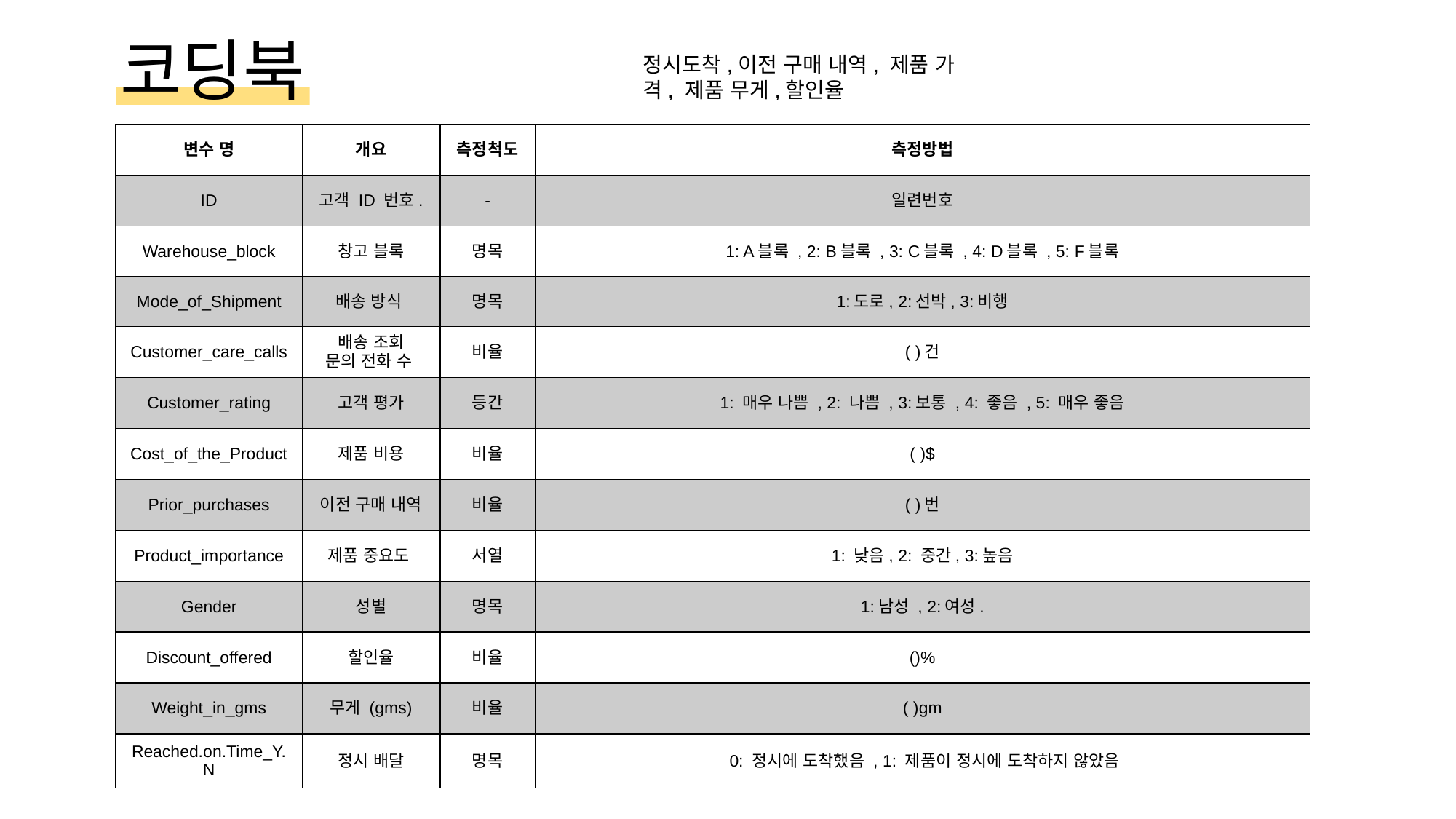

코딩북
정시도착,이전 구매 내역, 제품 가격, 제품 무게,할인율

| 변수 명 | 개요 | 측정척도 | 측정방법 |
| --- | --- | --- | --- |
| ID | 고객 ID 번호. | - | 일련번호 |
| Warehouse\_block | 창고 블록 | 명목 | 1: A블록 , 2: B블록 , 3: C블록 , 4: D블록 , 5: F블록 |
| Mode\_of\_Shipment | 배송 방식 | 명목 | 1:도로, 2:선박, 3:비행 |
| Customer\_care\_calls | 배송 조회 문의 전화 수 | 비율 | ( )건 |
| Customer\_rating | 고객 평가 | 등간 | 1: 매우 나쁨 , 2: 나쁨 , 3:보통 , 4: 좋음 , 5: 매우 좋음 |
| Cost\_of\_the\_Product | 제품 비용 | 비율 | ( )$ |
| Prior\_purchases | 이전 구매 내역 | 비율 | ( )번 |
| Product\_importance | 제품 중요도 | 서열 | 1: 낮음, 2: 중간, 3:높음 |
| Gender | 성별 | 명목 | 1:남성 , 2:여성. |
| Discount\_offered | 할인율 | 비율 | ()% |
| Weight\_in\_gms | 무게 (gms) | 비율 | ( )gm |
| Reached.on.Time\_Y.N | 정시 배달 | 명목 | 0: 정시에 도착했음 , 1: 제품이 정시에 도착하지 않았음 |